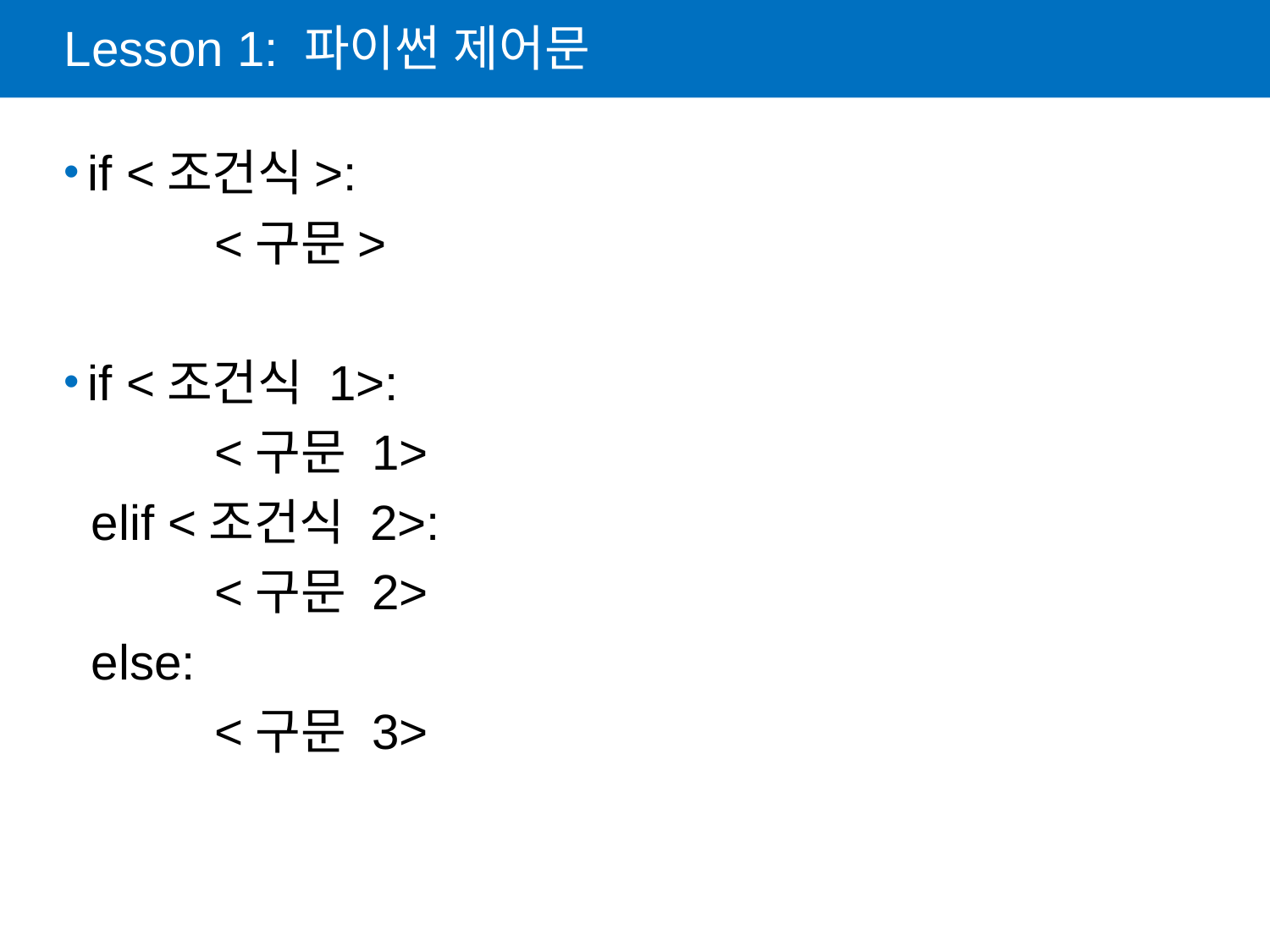

# Lesson 1: 파이썬 제어문
if <조건식>:
		<구문>

if <조건식 1>:
       	<구문 1>
  elif <조건식 2>:
		<구문 2>
  else:
		<구문 3>